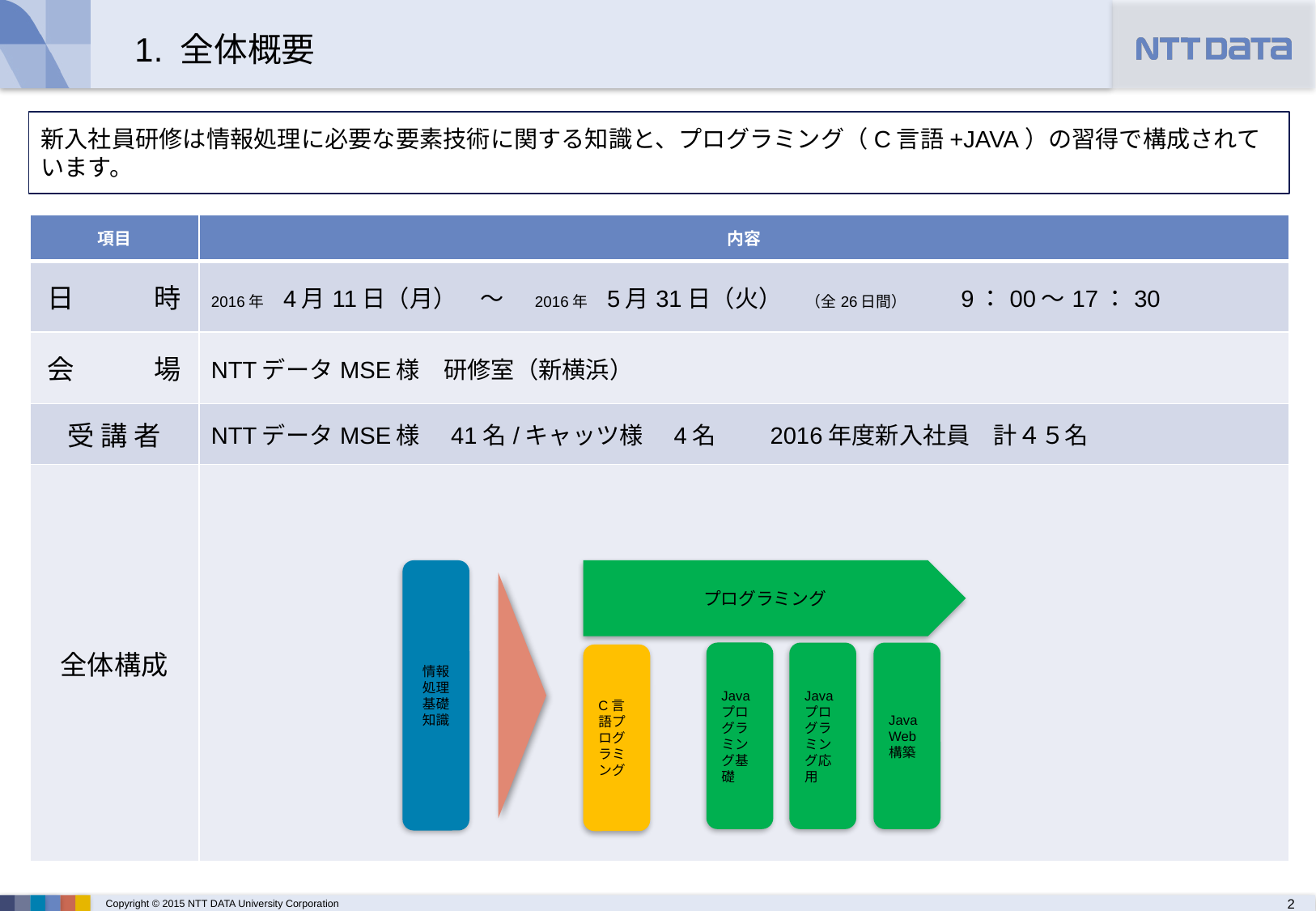

# 1. 全体概要
新入社員研修は情報処理に必要な要素技術に関する知識と、プログラミング（C言語+JAVA）の習得で構成されています。
| 項目 | 内容 |
| --- | --- |
| 日　　　時 | 2016年　4月11日（月）　～　2016年　5月31日（火）　（全26日間）　　9：00～17：30 |
| 会　　　場 | NTTデータMSE様　研修室（新横浜） |
| 受 講 者 | NTTデータMSE様　41名/キャッツ様　4名　　2016年度新入社員　計４５名 |
| 全体構成 |  |

情報処理基礎知識

プログラミング
Java
プログラミング基礎
Java
プログラミング応用
Java
Web構築
C言語プログラミング